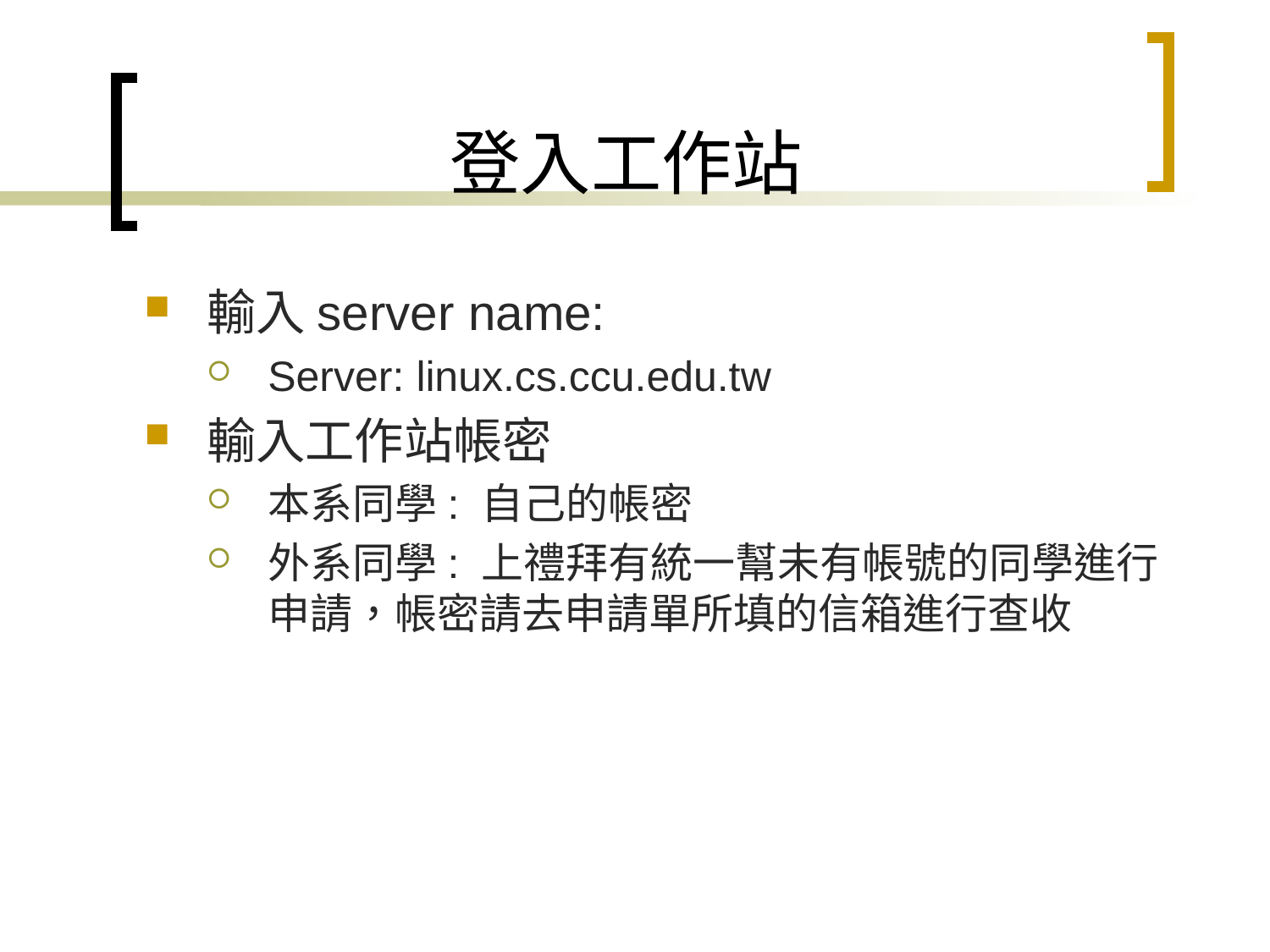

# 登入工作站
輸入server name:
Server: linux.cs.ccu.edu.tw
輸入工作站帳密
本系同學: 自己的帳密
外系同學: 上禮拜有統一幫未有帳號的同學進行申請，帳密請去申請單所填的信箱進行查收